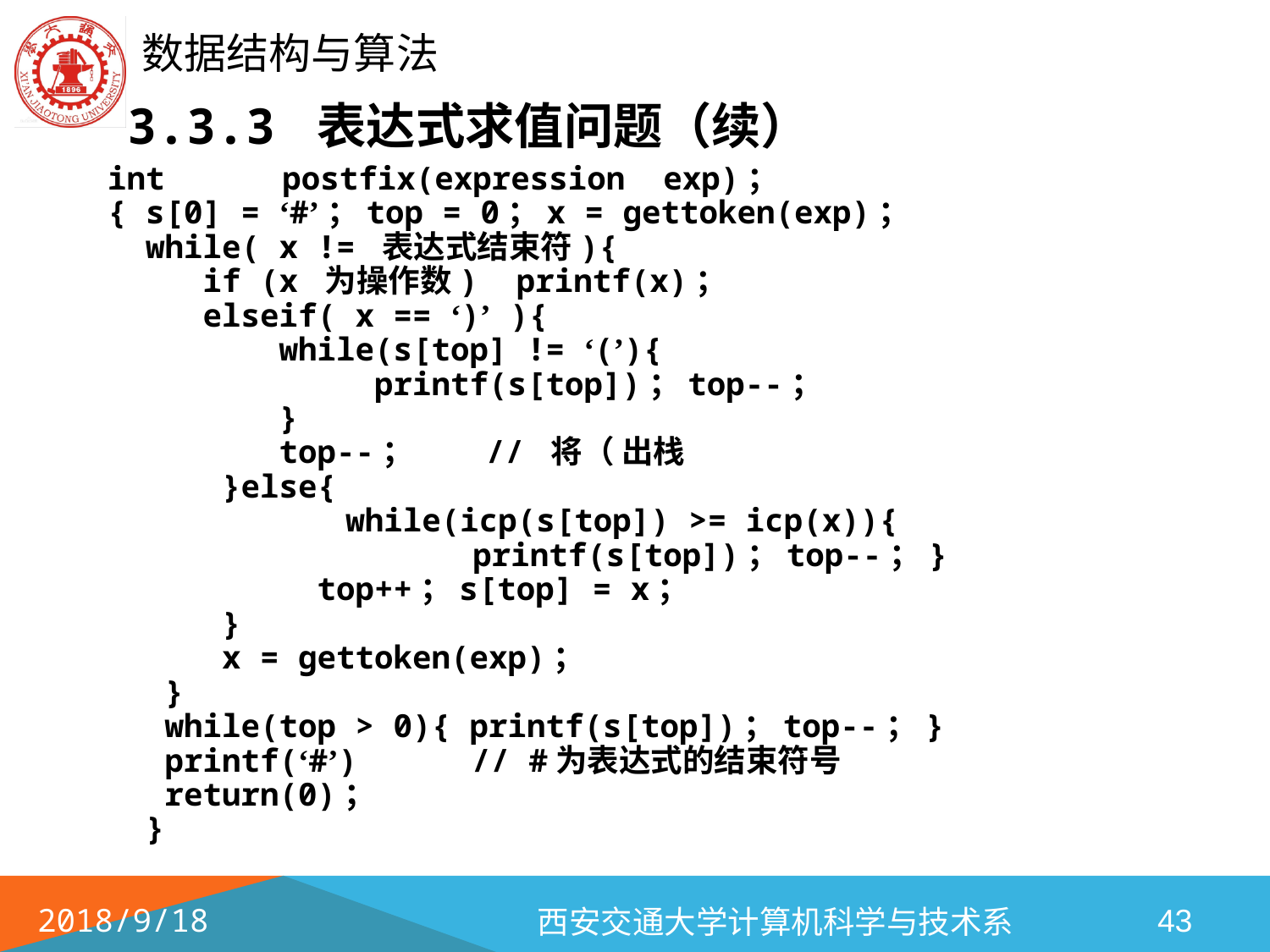

# 3.3.3 表达式求值问题（续）
int	postfix(expression  exp)；
{ s[0] = ‘#’；top = 0；x = gettoken(exp)；
  while( x != 表达式结束符){
     if (x 为操作数)  printf(x)；
     elseif( x == ‘)’ ){
         while(s[top] != ‘(’){
              printf(s[top])；top--；
         }
         top--；         // 将（ 出栈
      }else{
	          while(icp(s[top]) >= icp(x)){
		          printf(s[top])；top--；}
           top++；s[top] = x；
      }
      x = gettoken(exp)；
   }
   while(top > 0){ printf(s[top])；top--；}
   printf(‘#’)      // #为表达式的结束符号
   return(0)；
  }